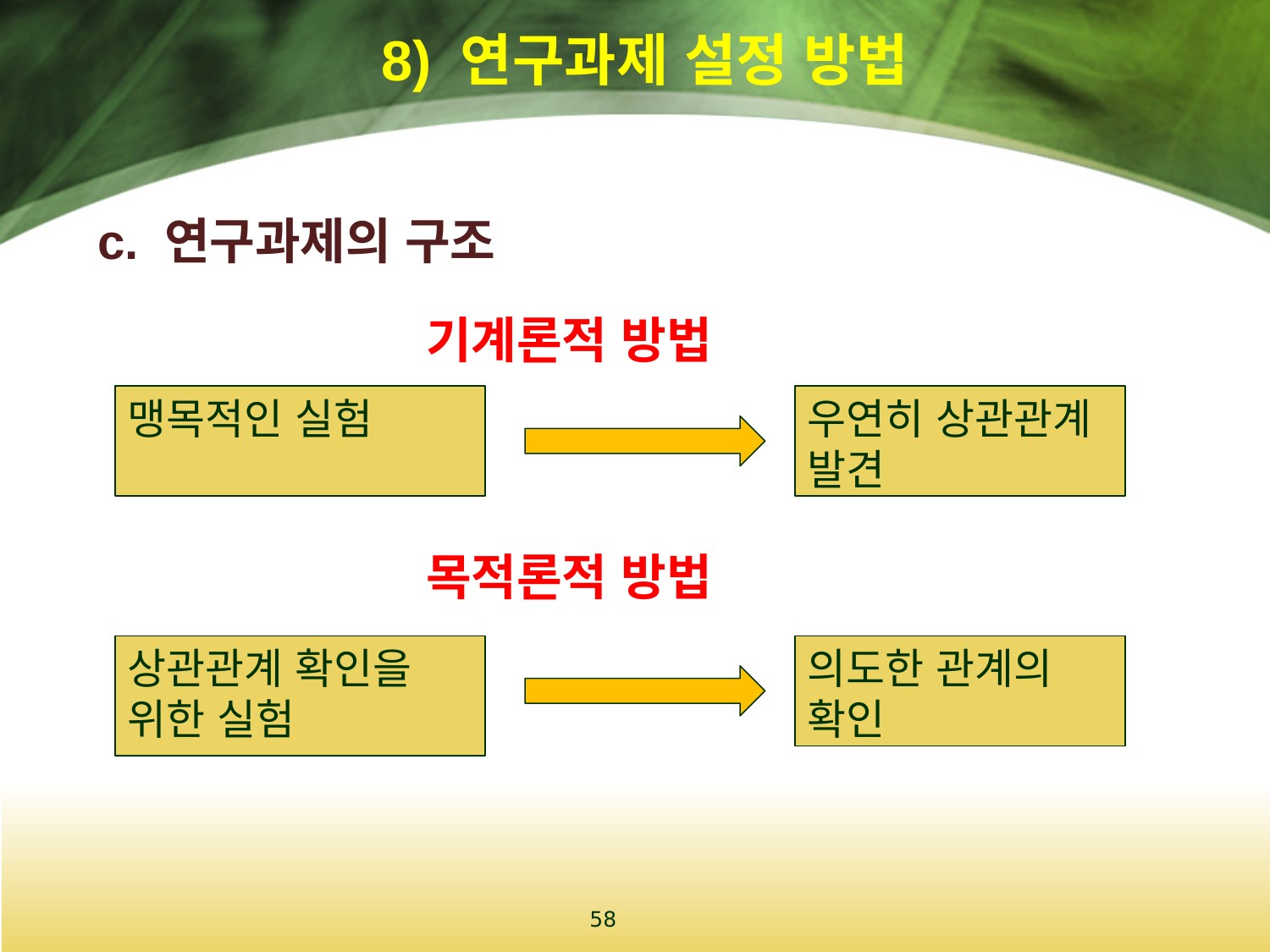

# 8) 연구과제 설정 방법
c. 연구과제의 구조

                       기계론적 방법

                       목적론적 방법

맹목적인 실험
우연히 상관관계 발견

상관관계 확인을 위한 실험
의도한 관계의 확인

58